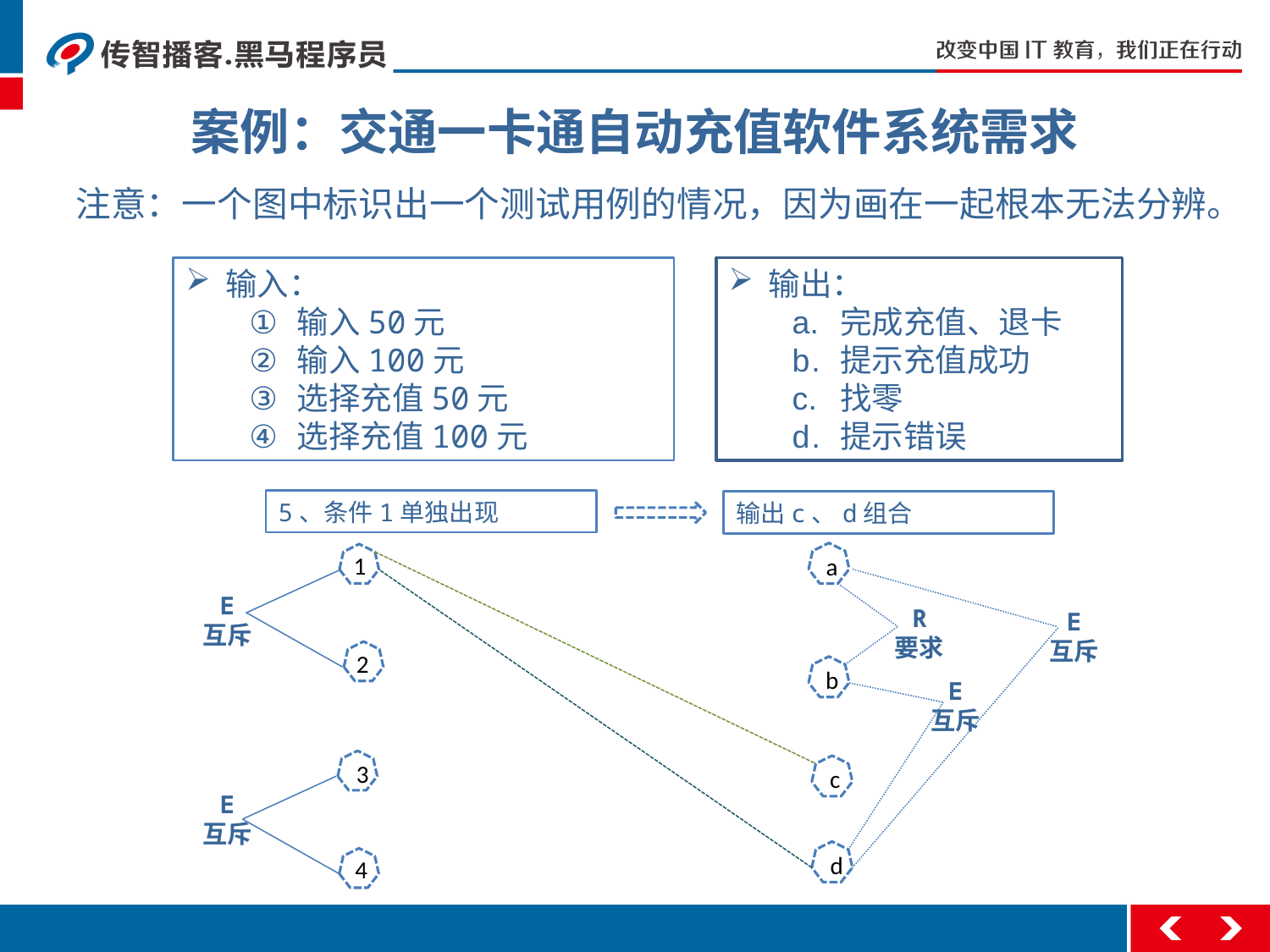

# 案例：交通一卡通自动充值软件系统需求
注意：一个图中标识出一个测试用例的情况，因为画在一起根本无法分辨。
输入：
输入50元
输入100元
选择充值50元
选择充值100元
输出：
完成充值、退卡
提示充值成功
找零
提示错误
5、条件1单独出现
输出c、d组合

a
R
要求
E
互斥

b
E
互斥

c

d
1

E
互斥

2

3
E
互斥
4